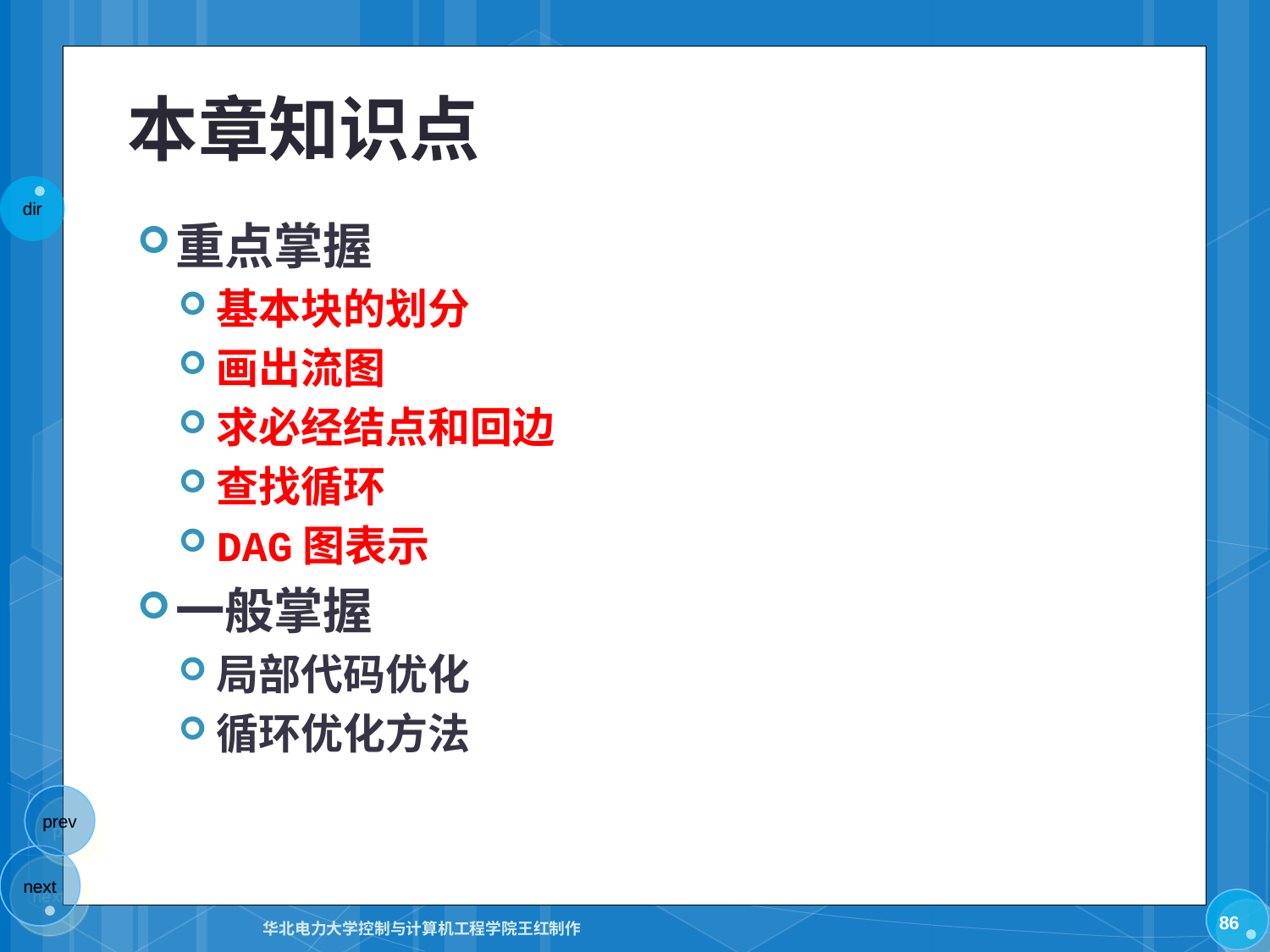

# 本章知识点
重点掌握
基本块的划分
画出流图
求必经结点和回边
查找循环
DAG图表示
一般掌握
局部代码优化
循环优化方法
86
华北电力大学控制与计算机工程学院王红制作